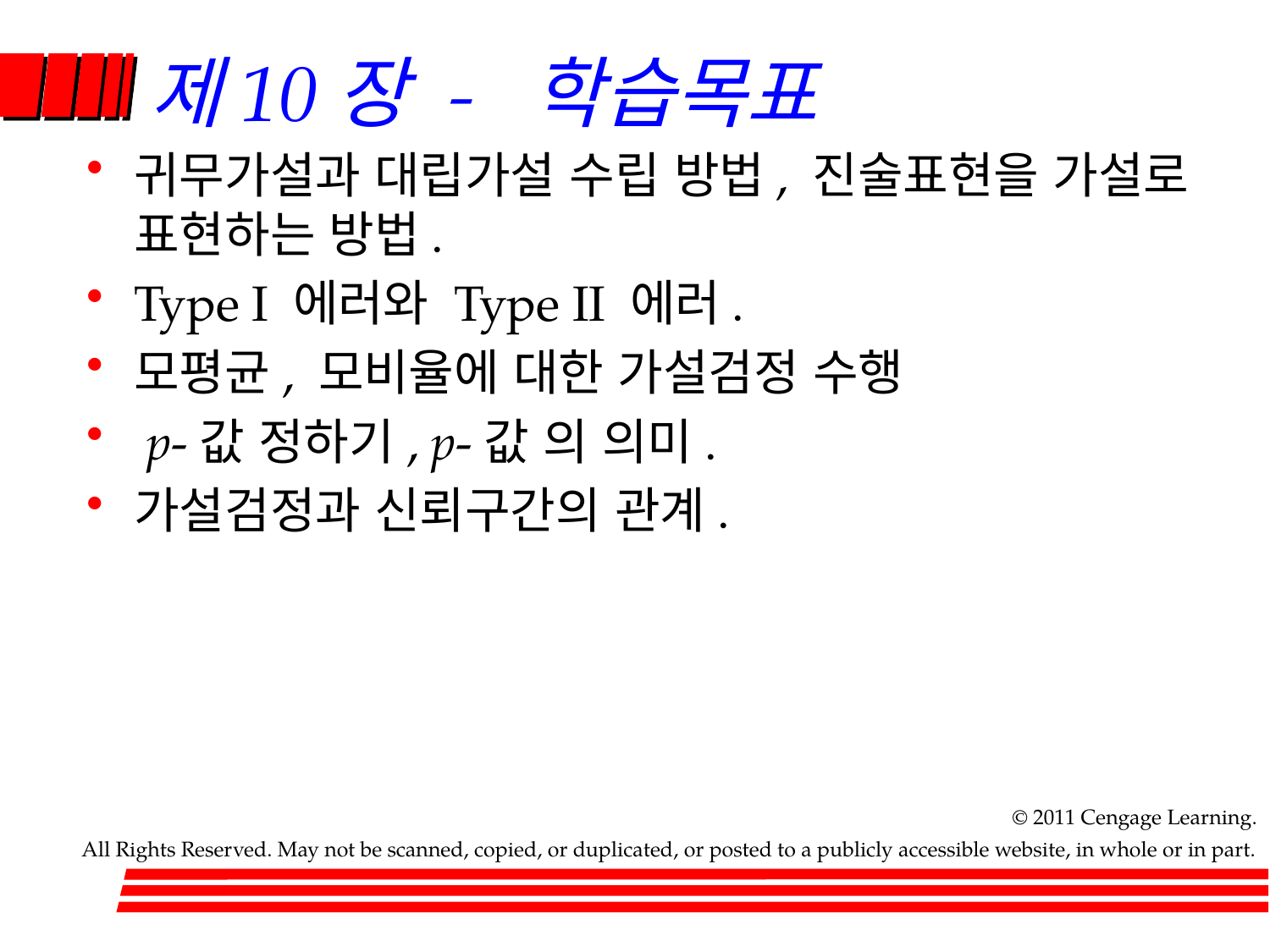

# 제10장 -  학습목표
귀무가설과 대립가설 수립 방법, 진술표현을 가설로 표현하는 방법.
Type I 에러와 Type II 에러.
모평균, 모비율에 대한 가설검정 수행
 p-값 정하기, p-값 의 의미.
가설검정과 신뢰구간의 관계.
		           © 2011 Cengage Learning.
All Rights Reserved. May not be scanned, copied, or duplicated, or posted to a publicly accessible website, in whole or in part.